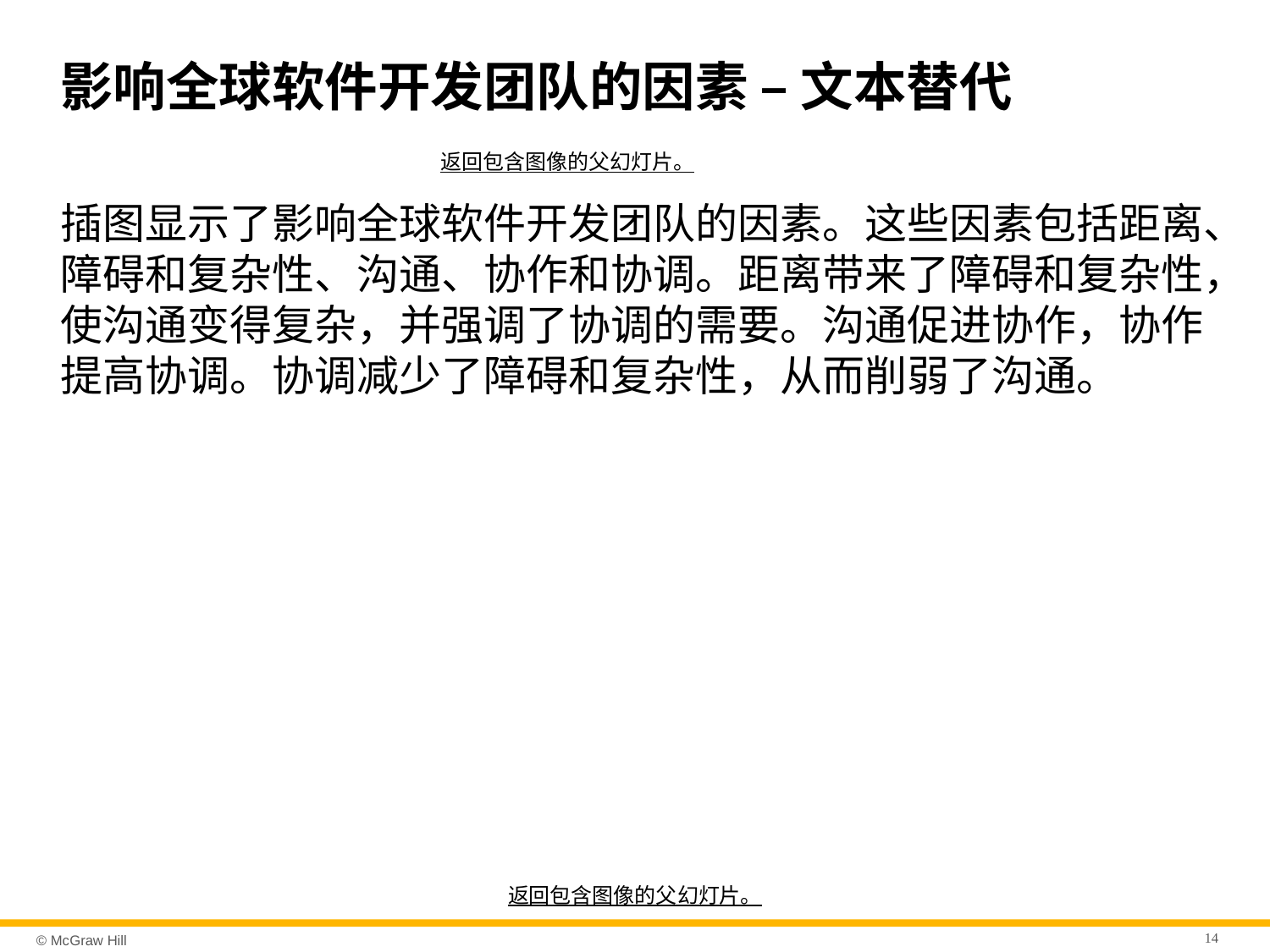

# 影响全球软件开发团队的因素 – 文本替代
返回包含图像的父幻灯片。
插图显示了影响全球软件开发团队的因素。这些因素包括距离、障碍和复杂性、沟通、协作和协调。距离带来了障碍和复杂性，使沟通变得复杂，并强调了协调的需要。沟通促进协作，协作提高协调。协调减少了障碍和复杂性，从而削弱了沟通。
返回包含图像的父幻灯片。
14